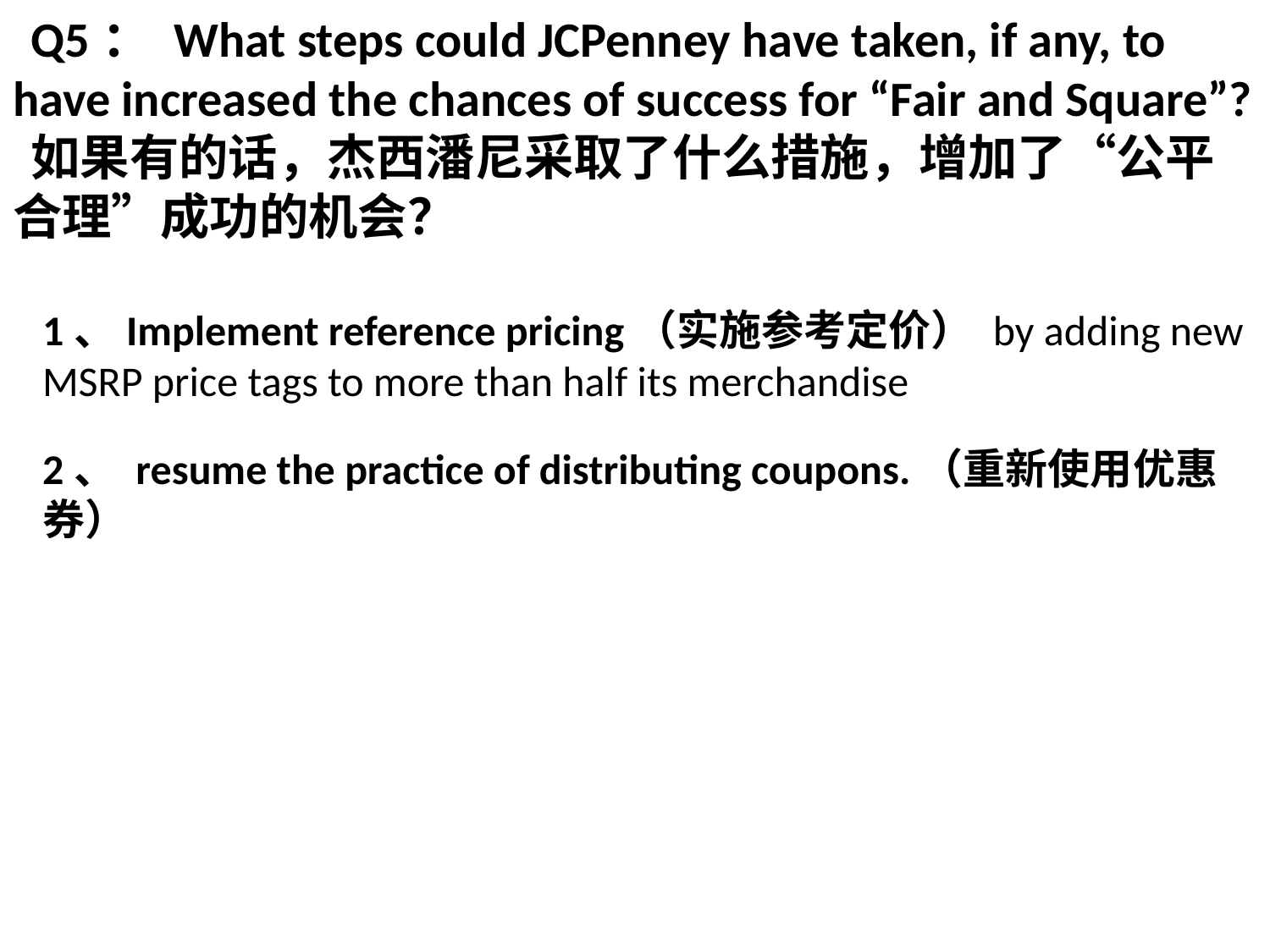

Q5： What steps could JCPenney have taken, if any, to have increased the chances of success for “Fair and Square”?
如果有的话，杰西潘尼采取了什么措施，增加了“公平合理”成功的机会？
1、Implement reference pricing（实施参考定价） by adding new MSRP price tags to more than half its merchandise
2、 resume the practice of distributing coupons.（重新使用优惠券）